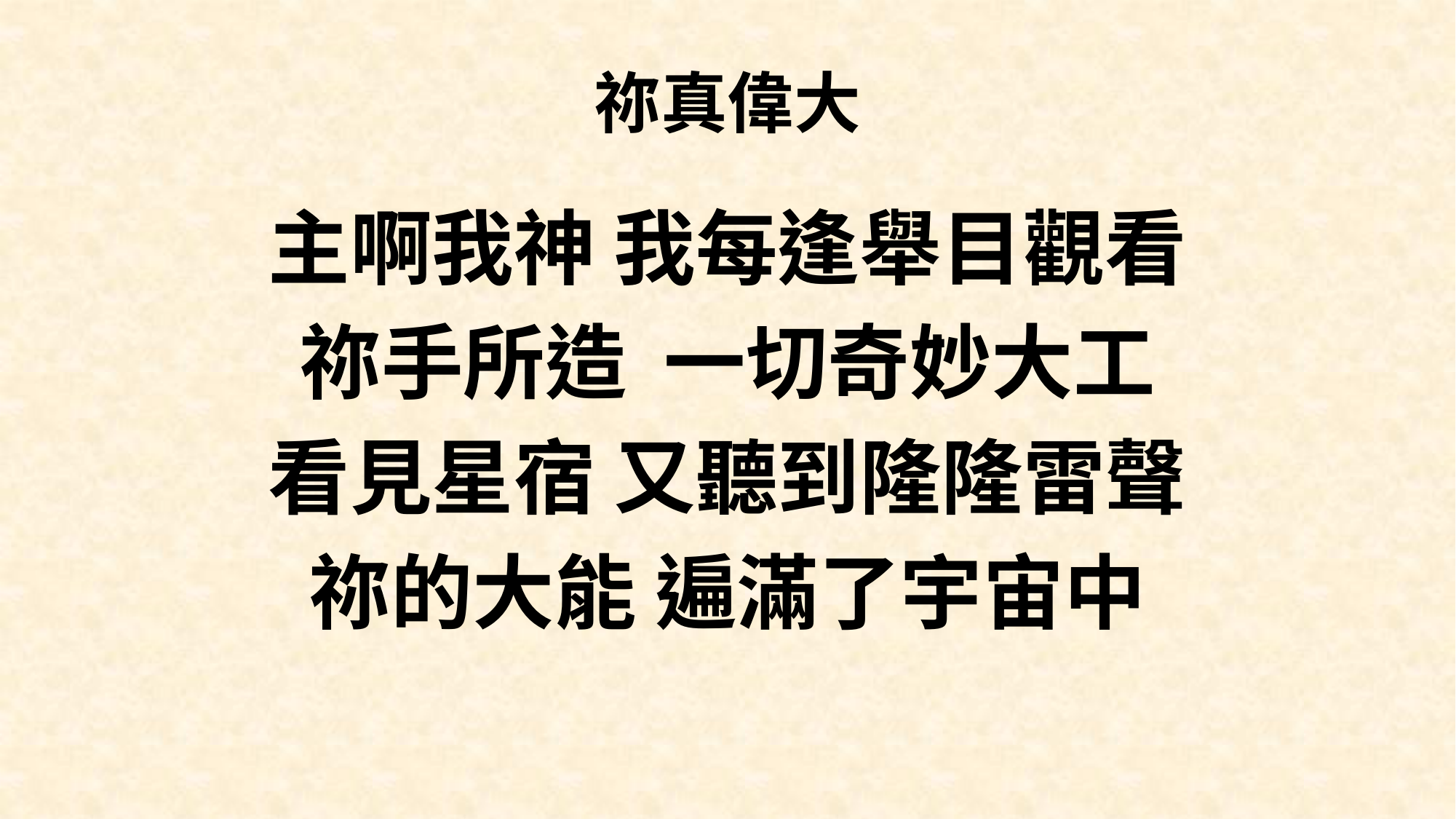

# 祢真偉大
主啊我神 我每逢舉目觀看
祢手所造  一切奇妙大工
看見星宿 又聽到隆隆雷聲
祢的大能 遍滿了宇宙中